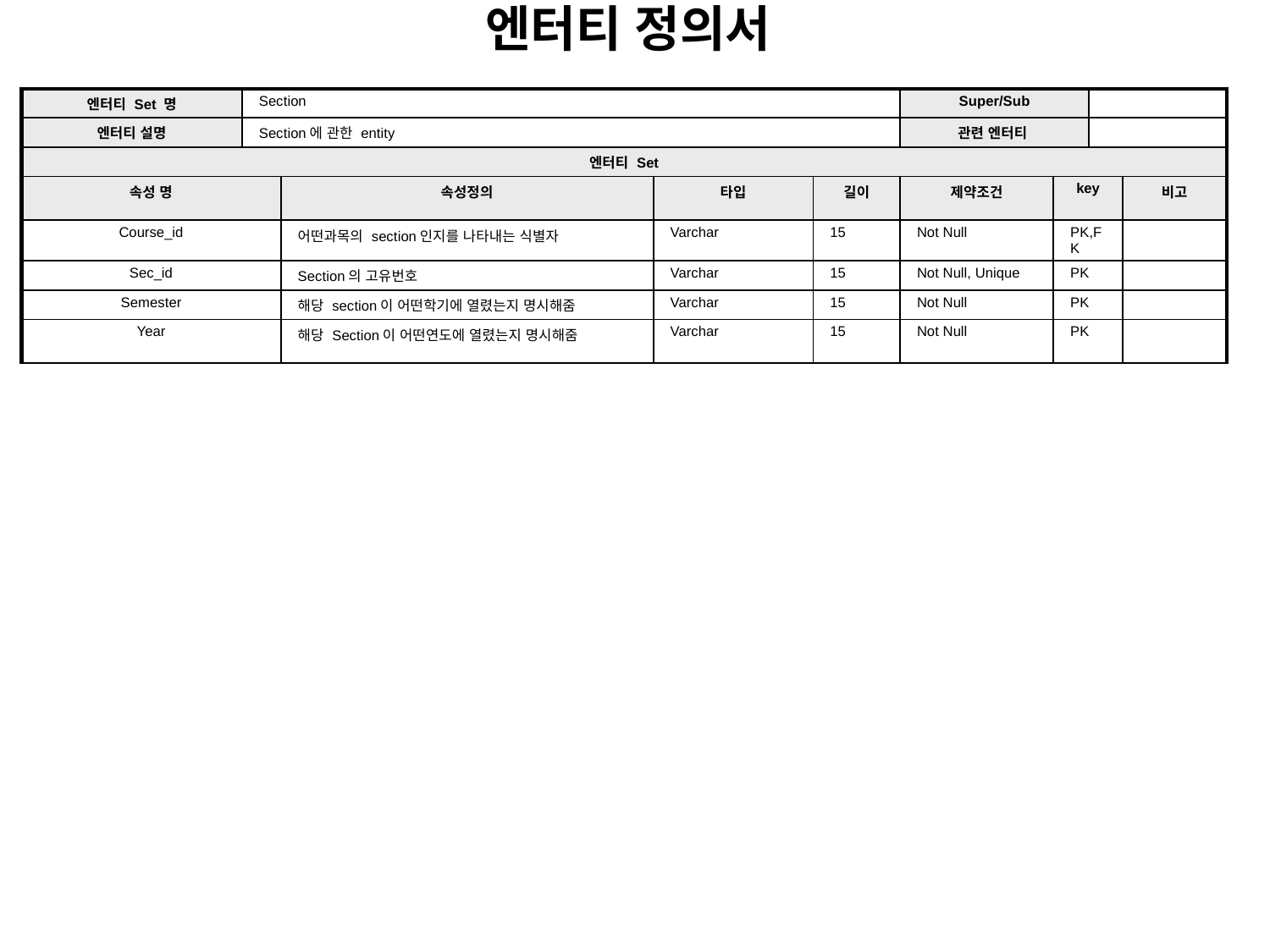

엔터티 정의서
| 엔터티 Set 명 | Section |  |  |  | Super/Sub |  |  |  |
| --- | --- | --- | --- | --- | --- | --- | --- | --- |
| 엔터티 설명 | Section에 관한 entity |  |  |  | 관련 엔터티 |  |  |  |
| 엔터티 Set |  |  |  |  |  |  |  |  |
| 속성 명 |  | 속성정의 | 타입 | 길이 | 제약조건 | key |  | 비고 |
| Course\_id |  | 어떤과목의 section인지를 나타내는 식별자 | Varchar | 15 | Not Null | PK,FK |  |  |
| Sec\_id |  | Section의 고유번호 | Varchar | 15 | Not Null, Unique | PK |  |  |
| Semester |  | 해당 section이 어떤학기에 열렸는지 명시해줌 | Varchar | 15 | Not Null | PK |  |  |
| Year |  | 해당 Section이 어떤연도에 열렸는지 명시해줌 | Varchar | 15 | Not Null | PK |  |  |